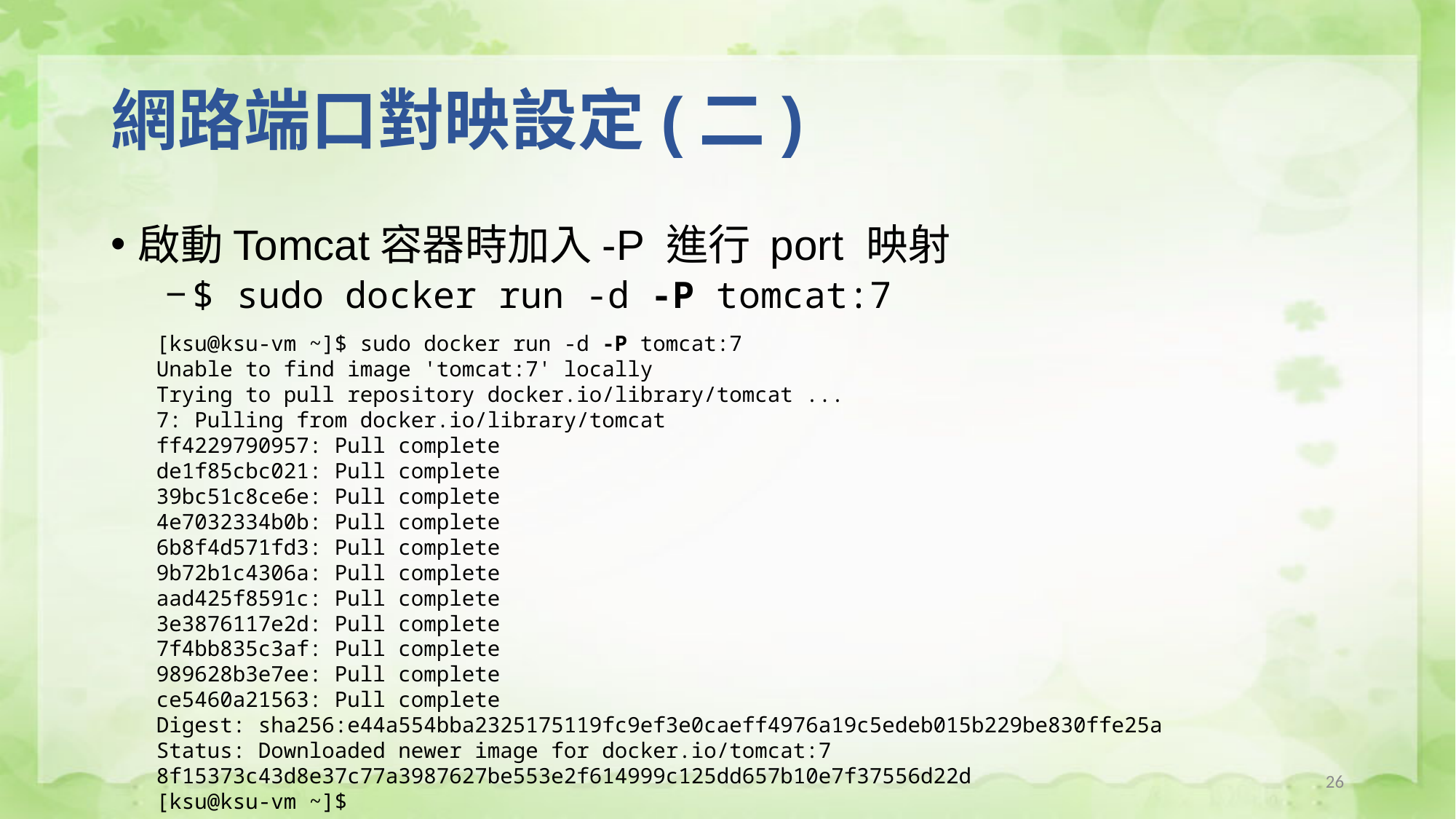

# 網路端口對映設定(二)
啟動Tomcat容器時加入-P 進行 port 映射
$ sudo docker run -d -P tomcat:7
[ksu@ksu-vm ~]$ sudo docker run -d -P tomcat:7
Unable to find image 'tomcat:7' locally
Trying to pull repository docker.io/library/tomcat ...
7: Pulling from docker.io/library/tomcat
ff4229790957: Pull complete
de1f85cbc021: Pull complete
39bc51c8ce6e: Pull complete
4e7032334b0b: Pull complete
6b8f4d571fd3: Pull complete
9b72b1c4306a: Pull complete
aad425f8591c: Pull complete
3e3876117e2d: Pull complete
7f4bb835c3af: Pull complete
989628b3e7ee: Pull complete
ce5460a21563: Pull complete
Digest: sha256:e44a554bba2325175119fc9ef3e0caeff4976a19c5edeb015b229be830ffe25a
Status: Downloaded newer image for docker.io/tomcat:7
8f15373c43d8e37c77a3987627be553e2f614999c125dd657b10e7f37556d22d
[ksu@ksu-vm ~]$
26